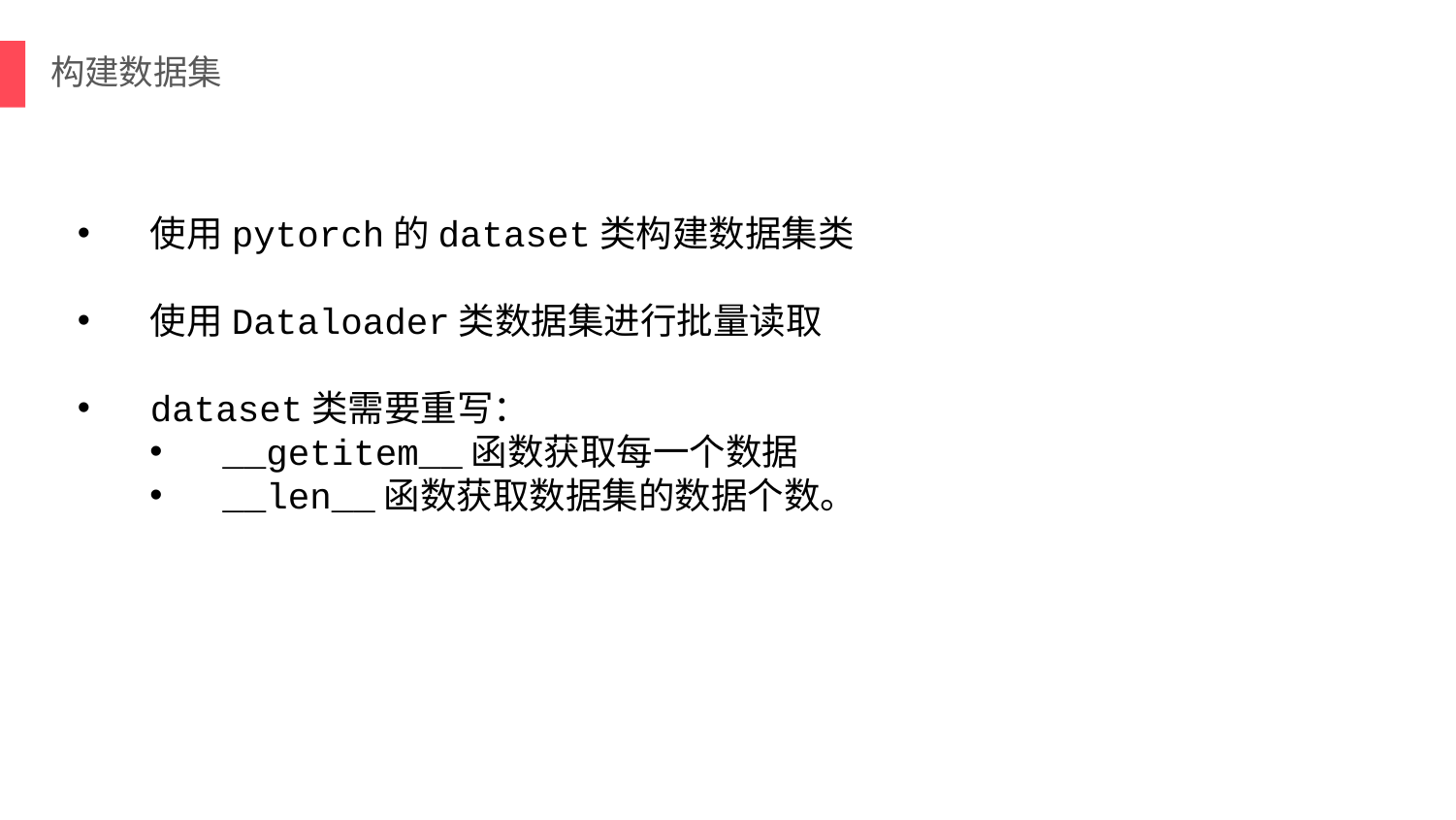

构建数据集
使用pytorch的dataset类构建数据集类

使用Dataloader类数据集进行批量读取

dataset类需要重写：
__getitem__函数获取每一个数据
__len__函数获取数据集的数据个数。